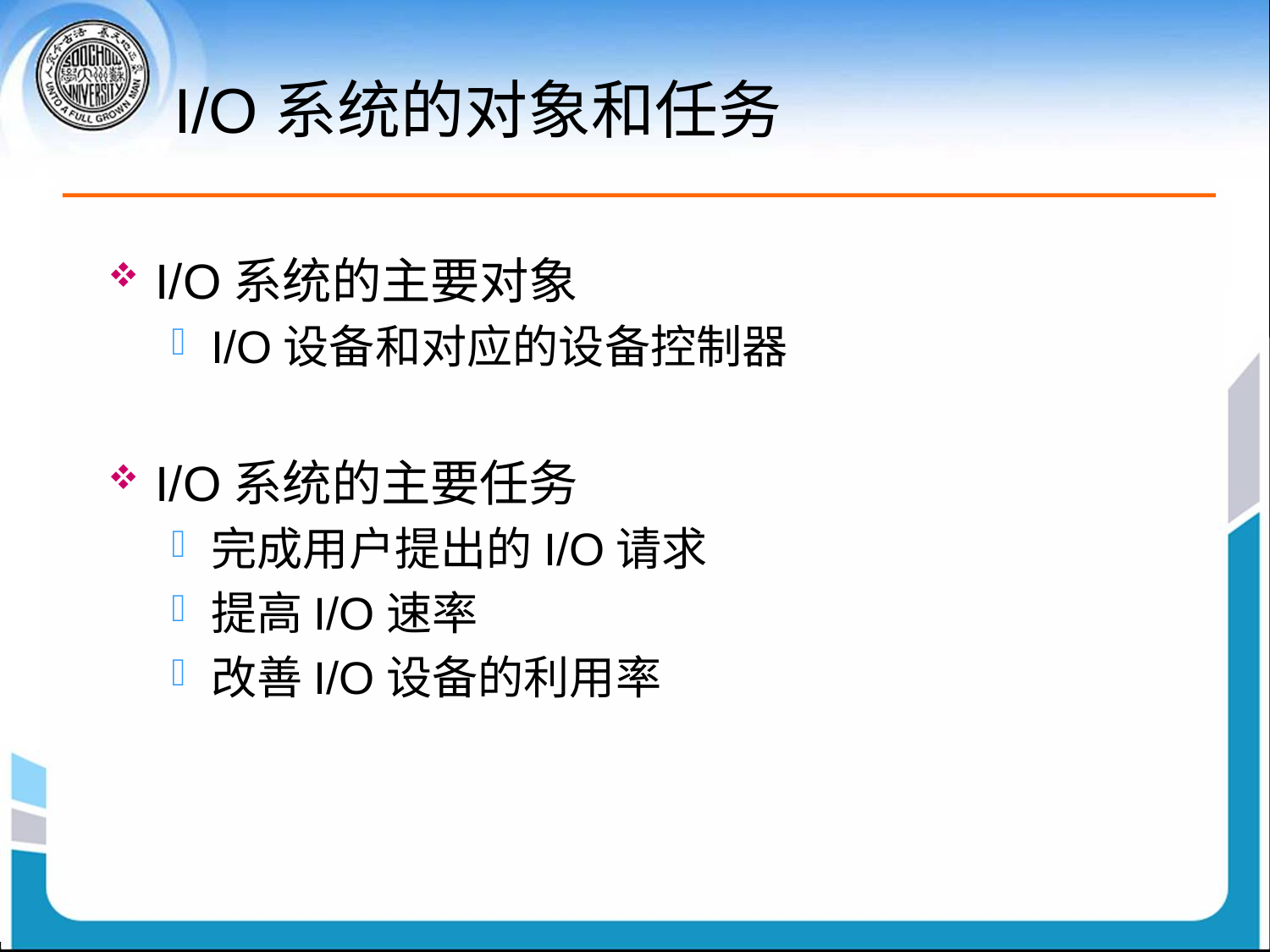

# I/O系统的对象和任务
I/O系统的主要对象
I/O设备和对应的设备控制器

I/O系统的主要任务
完成用户提出的I/O请求
提高I/O速率
改善I/O设备的利用率